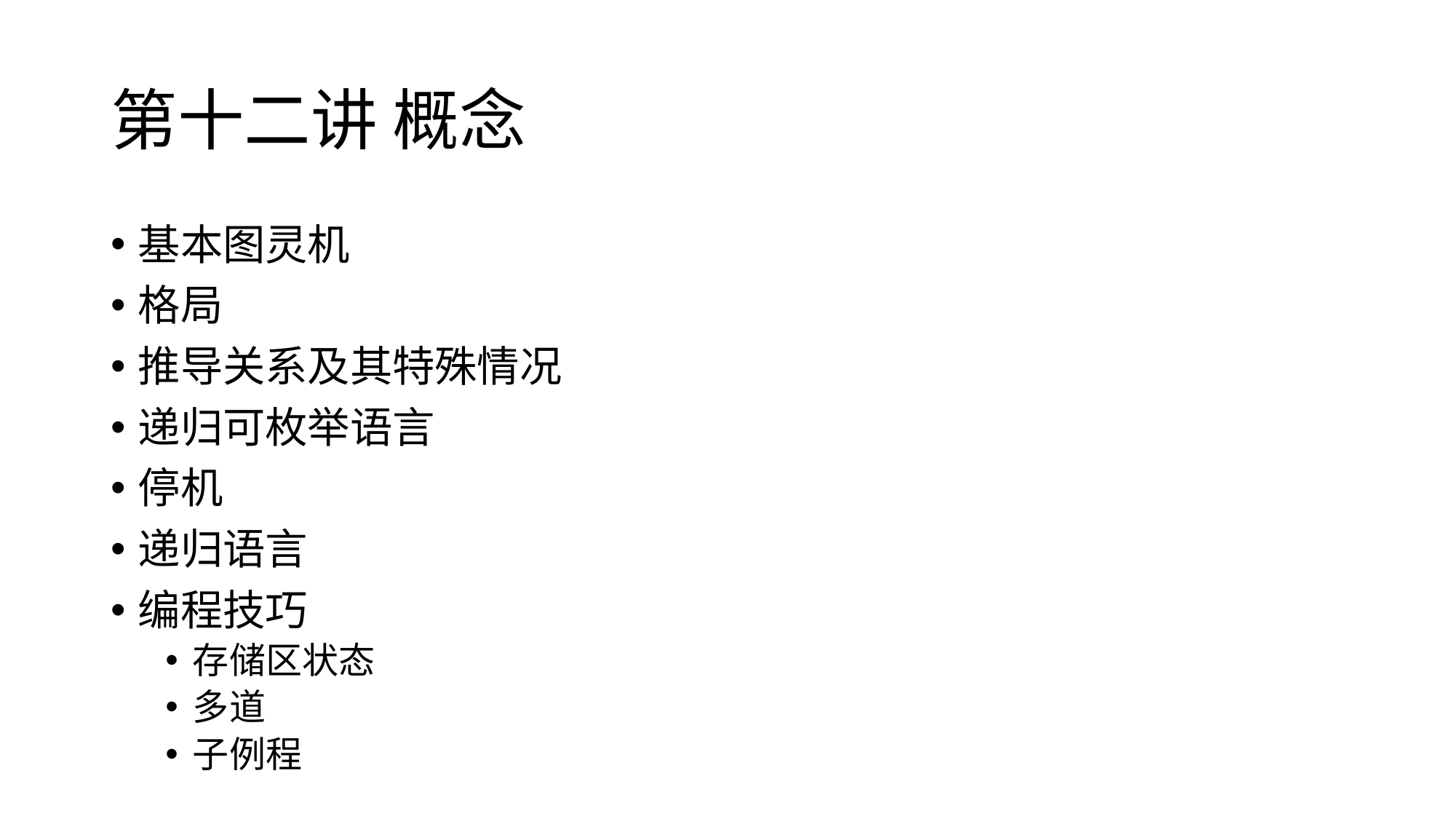

# 第十二讲 概念
基本图灵机
格局
推导关系及其特殊情况
递归可枚举语言
停机
递归语言
编程技巧
存储区状态
多道
子例程